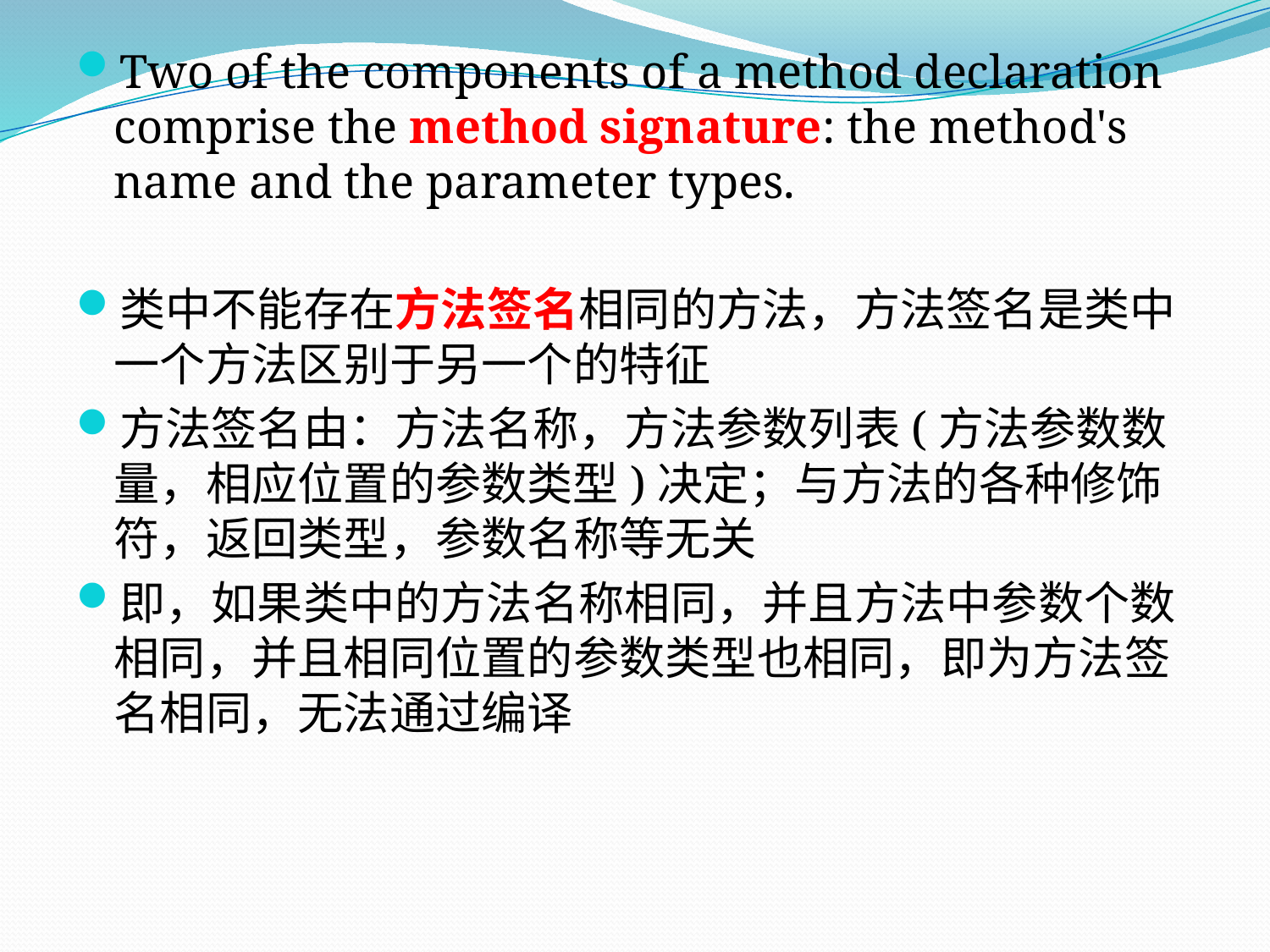

Two of the components of a method declaration comprise the method signature: the method's name and the parameter types.

类中不能存在方法签名相同的方法，方法签名是类中一个方法区别于另一个的特征
方法签名由：方法名称，方法参数列表(方法参数数量，相应位置的参数类型)决定；与方法的各种修饰符，返回类型，参数名称等无关
即，如果类中的方法名称相同，并且方法中参数个数相同，并且相同位置的参数类型也相同，即为方法签名相同，无法通过编译
27